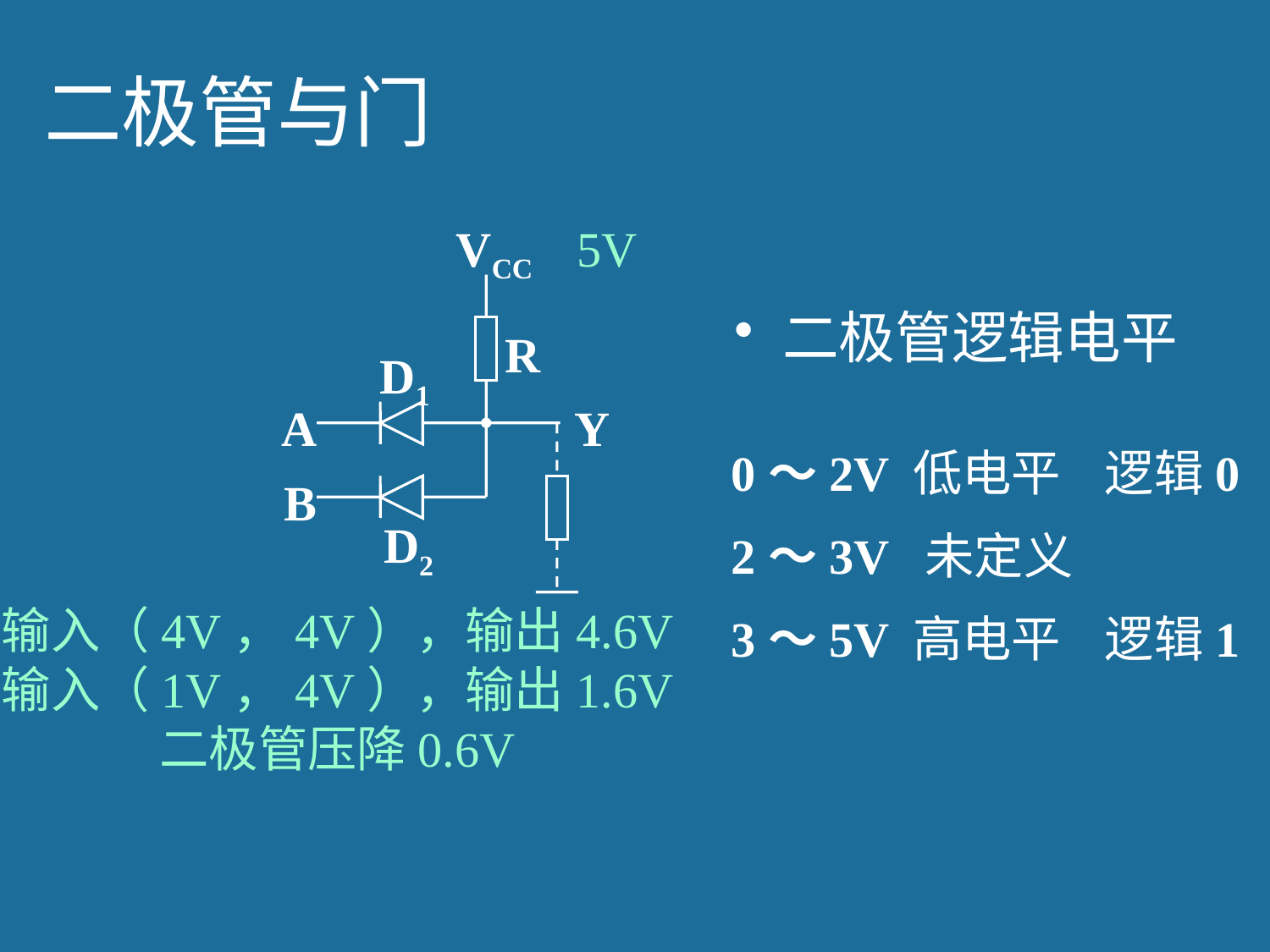

# 二极管与门
VCC    5V

R
D1

A
Y

B

D2

输入（4V，4V），输出4.6V
输入（1V，4V），输出1.6V
二极管压降0.6V
二极管逻辑电平
0～2V 低电平    逻辑0
2～3V  未定义
3～5V 高电平    逻辑1
42